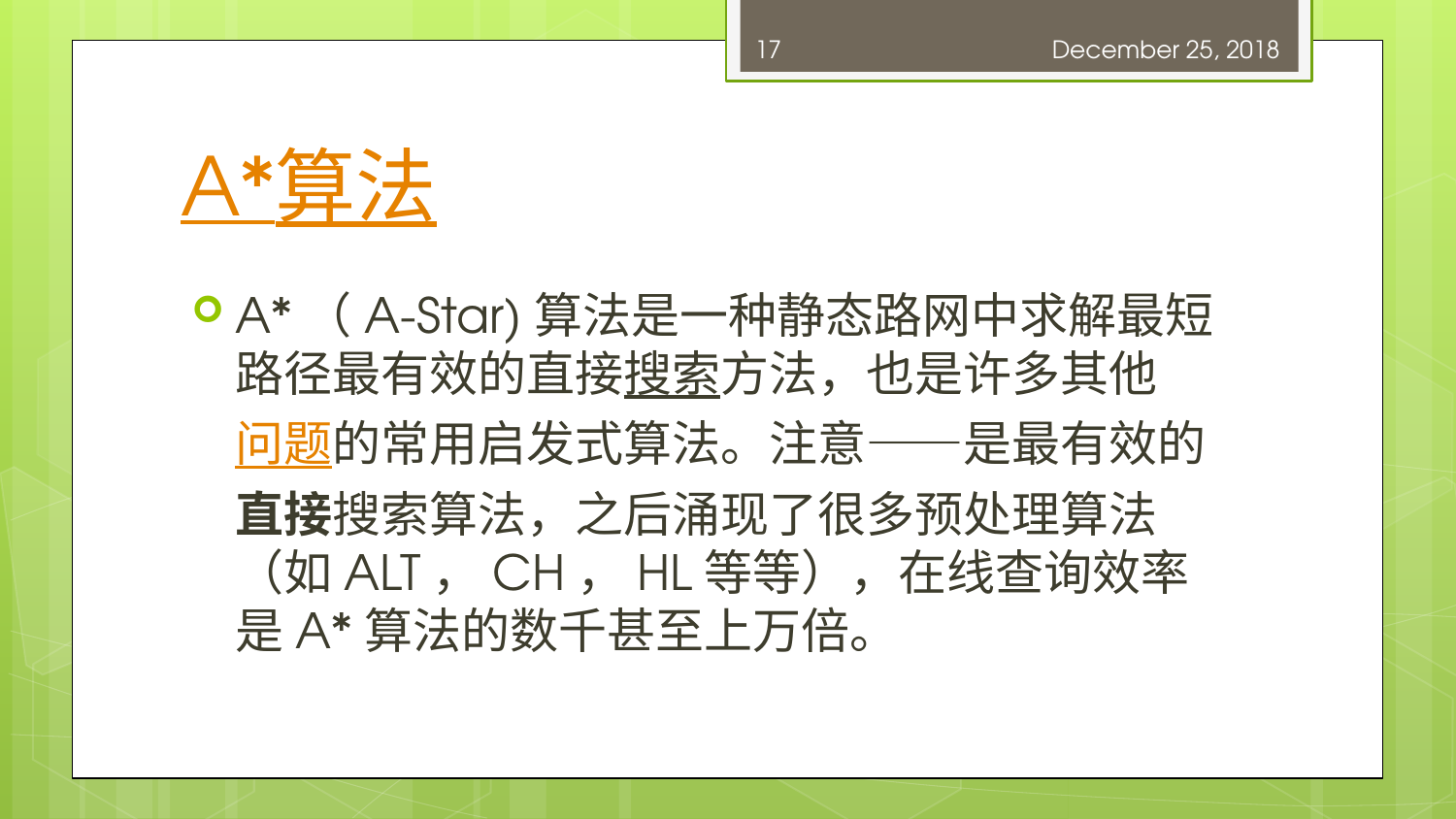

17
December 25, 2018
# A*算法
A*（A-Star)算法是一种静态路网中求解最短路径最有效的直接搜索方法，也是许多其他问题的常用启发式算法。注意——是最有效的直接搜索算法，之后涌现了很多预处理算法（如ALT，CH，HL等等），在线查询效率是A*算法的数千甚至上万倍。